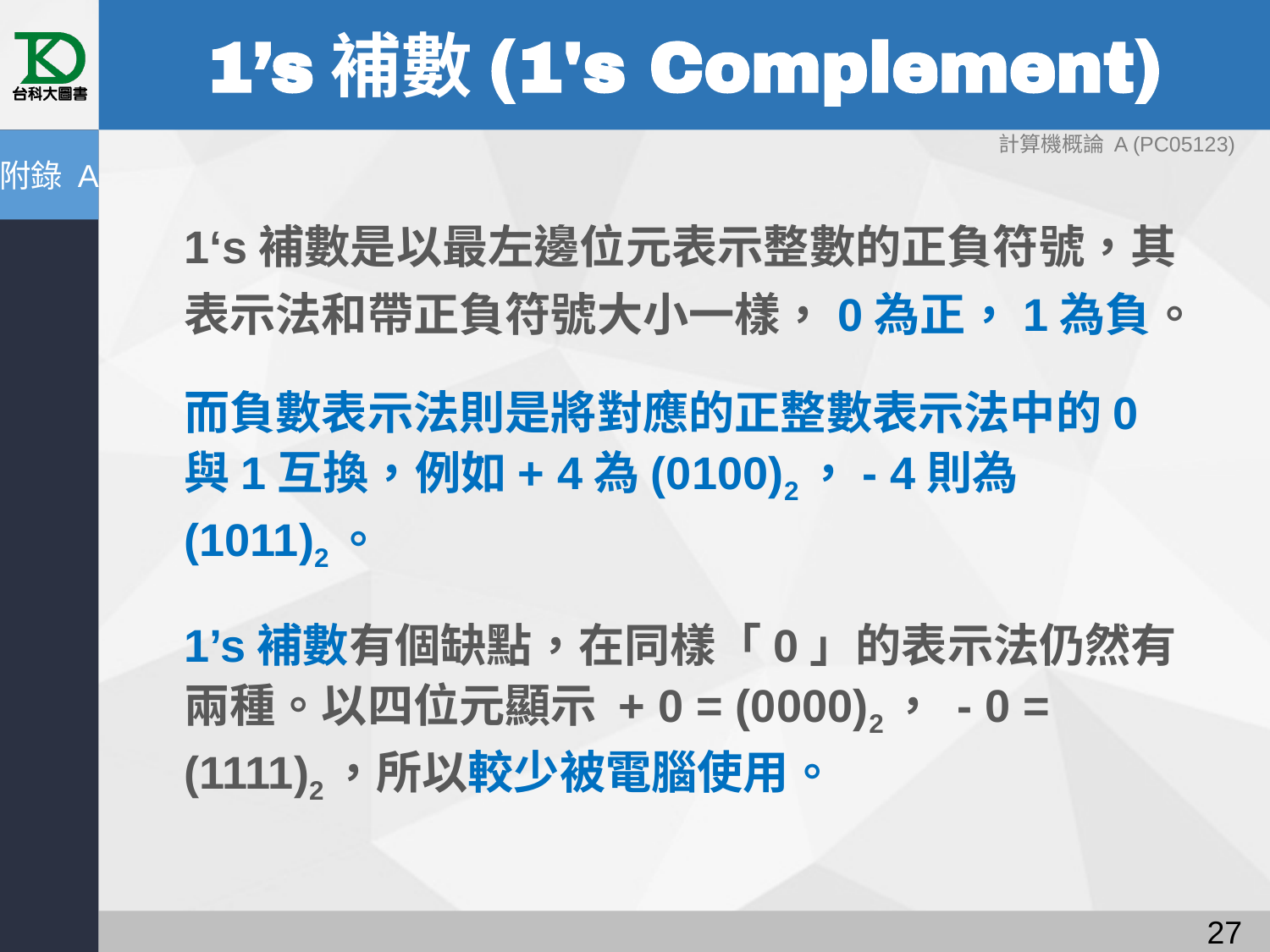

# 1’s補數(1's Complement)
計算機概論 A (PC05123)
附錄 A
1‘s補數是以最左邊位元表示整數的正負符號，其表示法和帶正負符號大小一樣，0為正，1為負。
而負數表示法則是將對應的正整數表示法中的0與1互換，例如+ 4為(0100)2，- 4則為(1011)2。
1’s補數有個缺點，在同樣「0」的表示法仍然有兩種。以四位元顯示 + 0 = (0000)2， - 0 = (1111)2，所以較少被電腦使用。
27